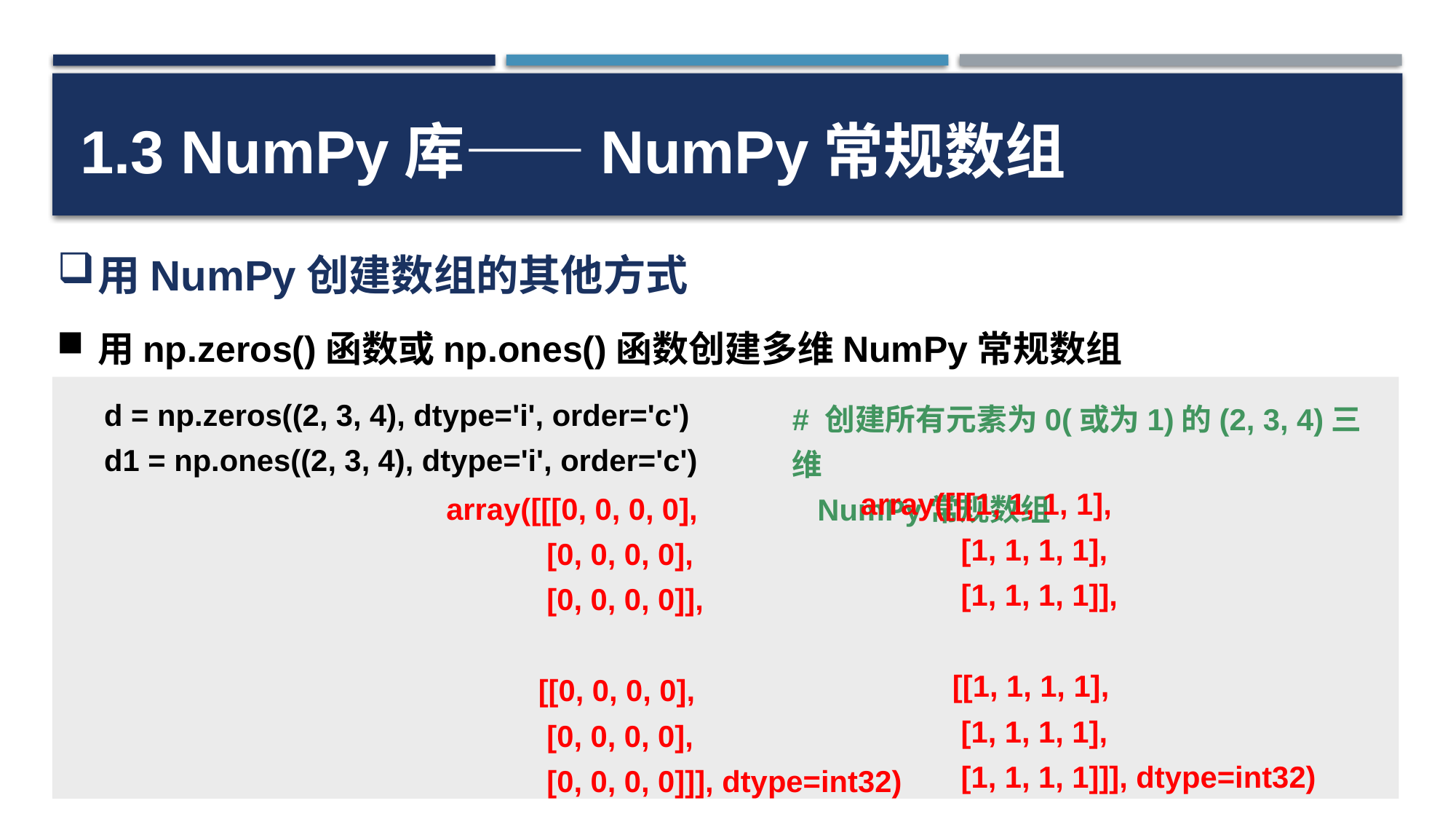

1.3 NumPy库——NumPy常规数组
用NumPy创建数组的其他方式
用np.zeros()函数或np.ones()函数创建多维NumPy常规数组

# 创建所有元素为0(或为1)的(2, 3, 4)三维
   NumPy常规数组
d = np.zeros((2, 3, 4), dtype='i', order='c')
d1 = np.ones((2, 3, 4), dtype='i', order='c')
array([[[1, 1, 1, 1],
            [1, 1, 1, 1],
            [1, 1, 1, 1]],

           [[1, 1, 1, 1],
            [1, 1, 1, 1],
            [1, 1, 1, 1]]], dtype=int32)
array([[[0, 0, 0, 0],
            [0, 0, 0, 0],
            [0, 0, 0, 0]],

           [[0, 0, 0, 0],
            [0, 0, 0, 0],
            [0, 0, 0, 0]]], dtype=int32)
16